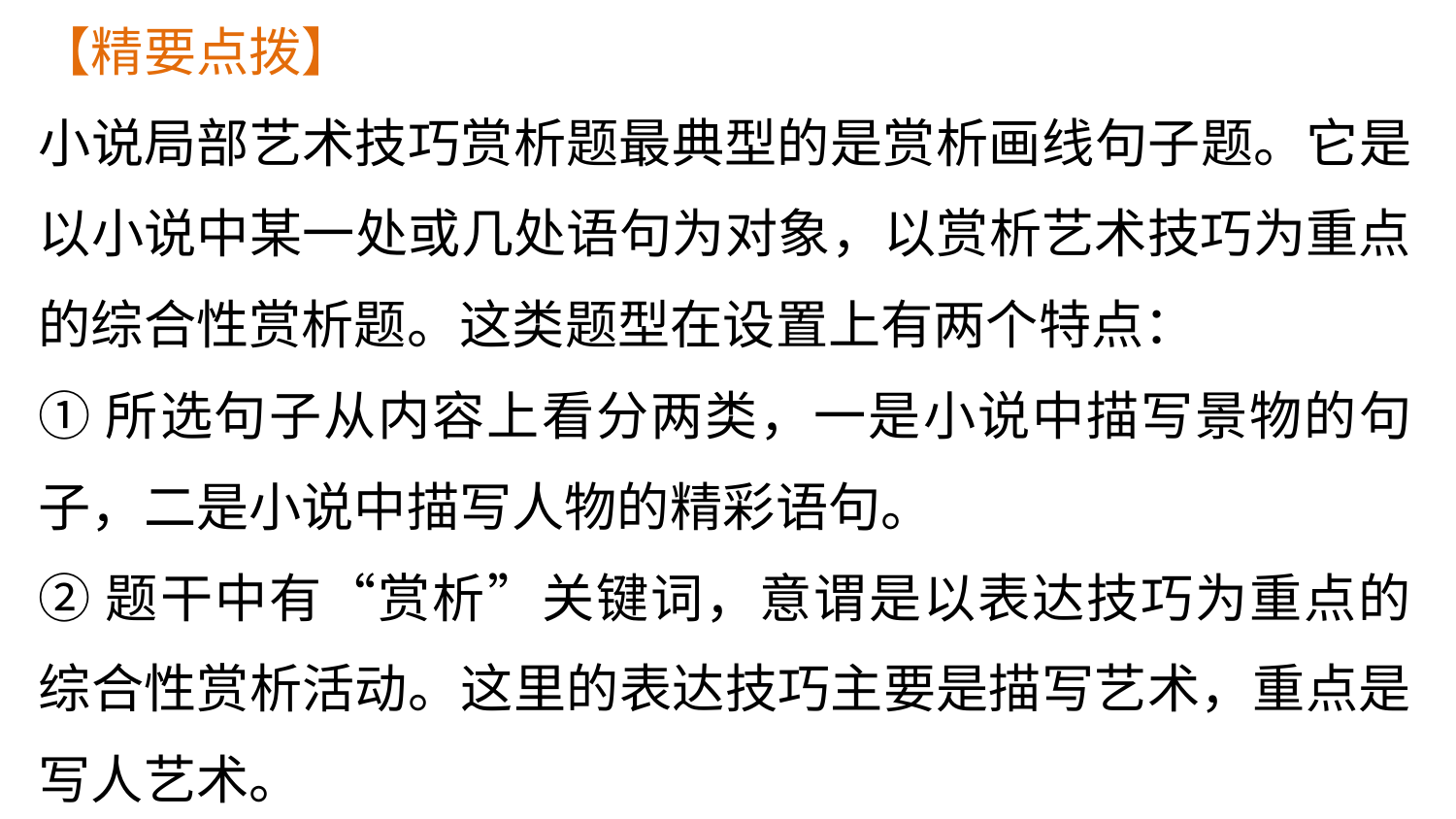

【精要点拨】
小说局部艺术技巧赏析题最典型的是赏析画线句子题。它是以小说中某一处或几处语句为对象，以赏析艺术技巧为重点的综合性赏析题。这类题型在设置上有两个特点：
①所选句子从内容上看分两类，一是小说中描写景物的句子，二是小说中描写人物的精彩语句。
②题干中有“赏析”关键词，意谓是以表达技巧为重点的综合性赏析活动。这里的表达技巧主要是描写艺术，重点是写人艺术。